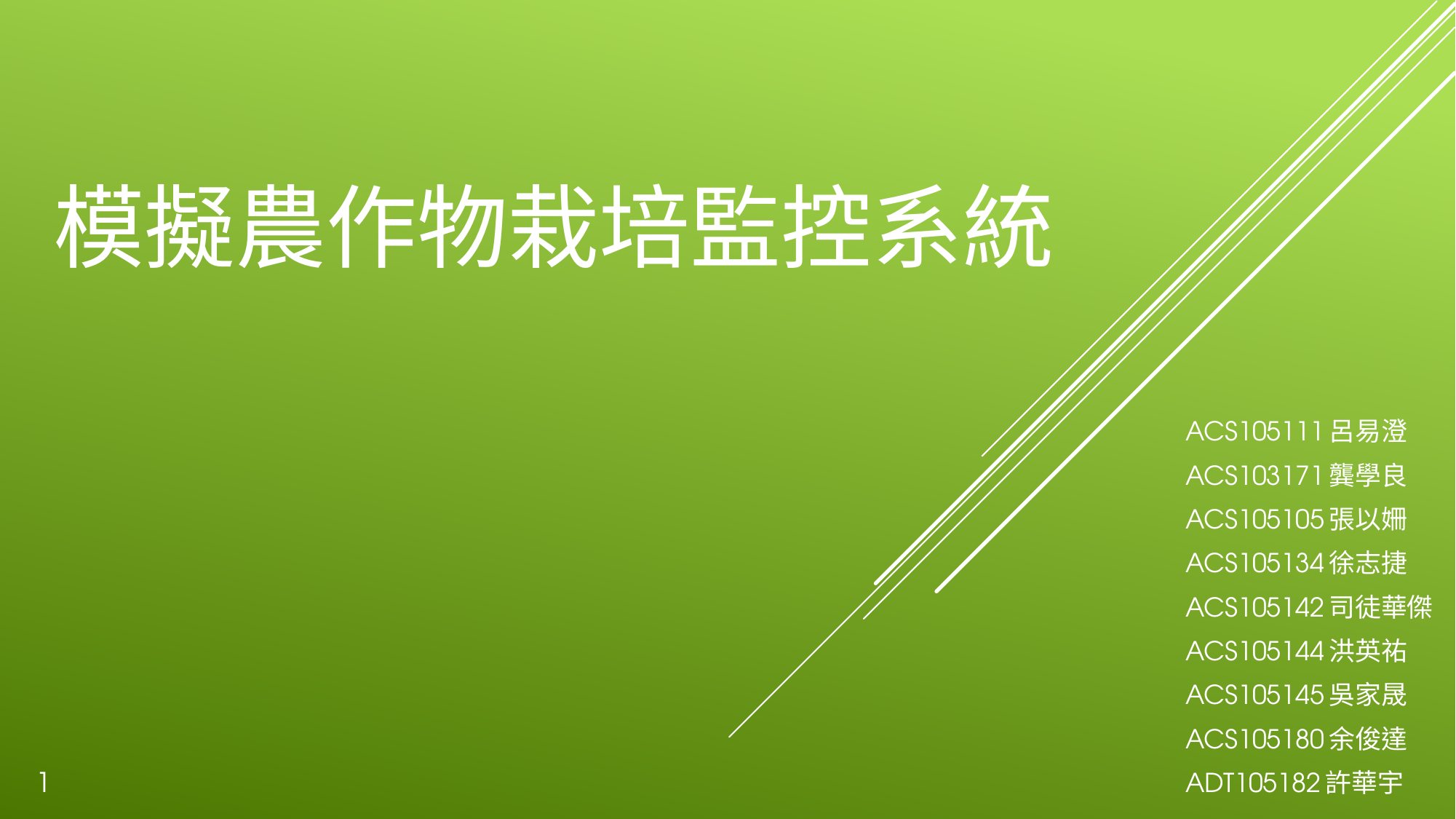

# 模擬農作物栽培監控系統
ACS105111呂易澄
ACS103171龔學良
ACS105105張以姍
ACS105134徐志捷
ACS105142司徒華傑
ACS105144洪英祐
ACS105145吳家晟
ACS105180余俊達
ADT105182許華宇
1